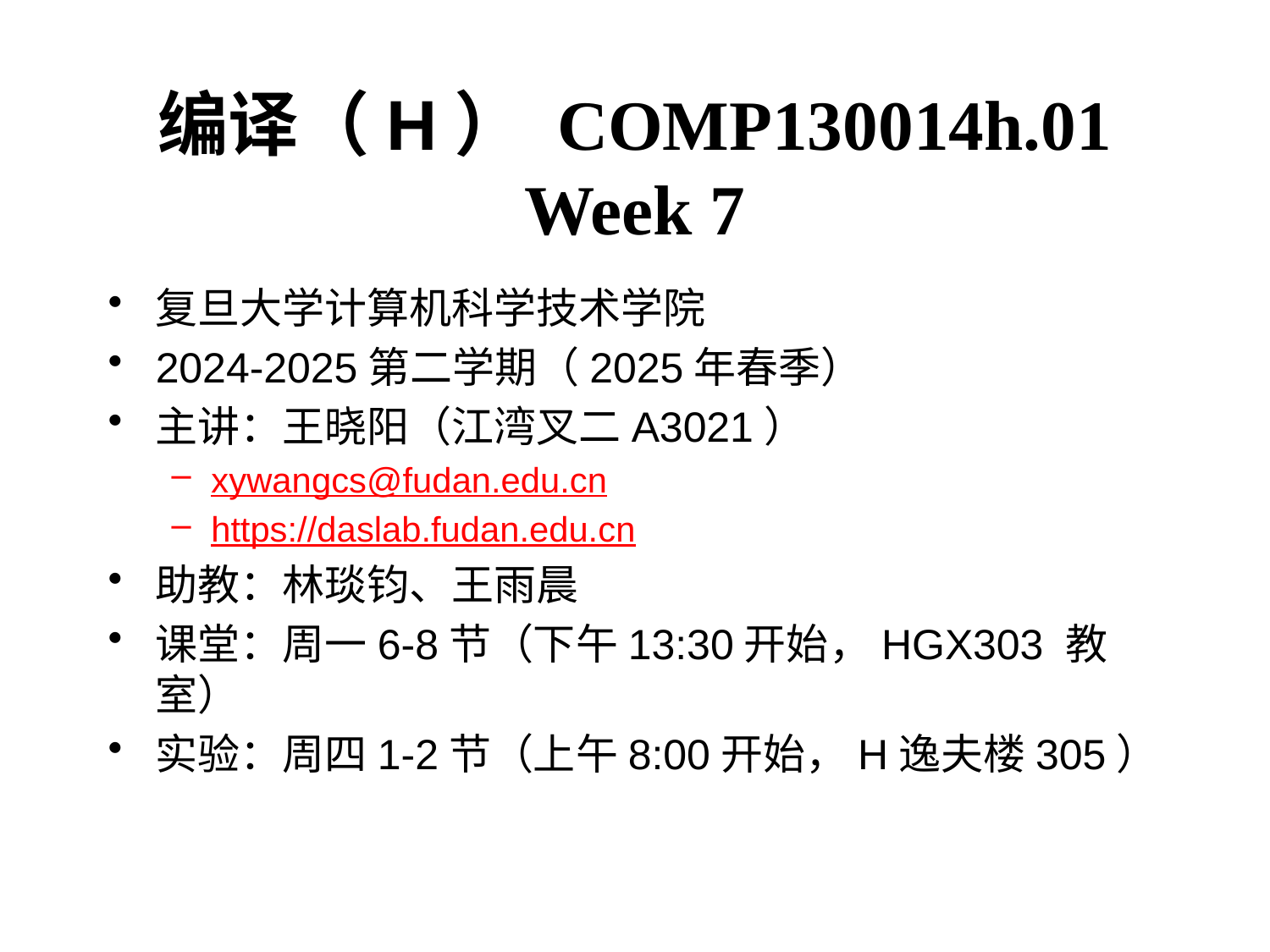

# 编译（H） COMP130014h.01 Week 7
复旦大学计算机科学技术学院
2024-2025第二学期（2025年春季）
主讲：王晓阳（江湾叉二A3021）
xywangcs@fudan.edu.cn
https://daslab.fudan.edu.cn
助教：林琰钧、王雨晨
课堂：周一6-8节（下午13:30开始，HGX303 教室）
实验：周四1-2节（上午8:00开始，H逸夫楼305）